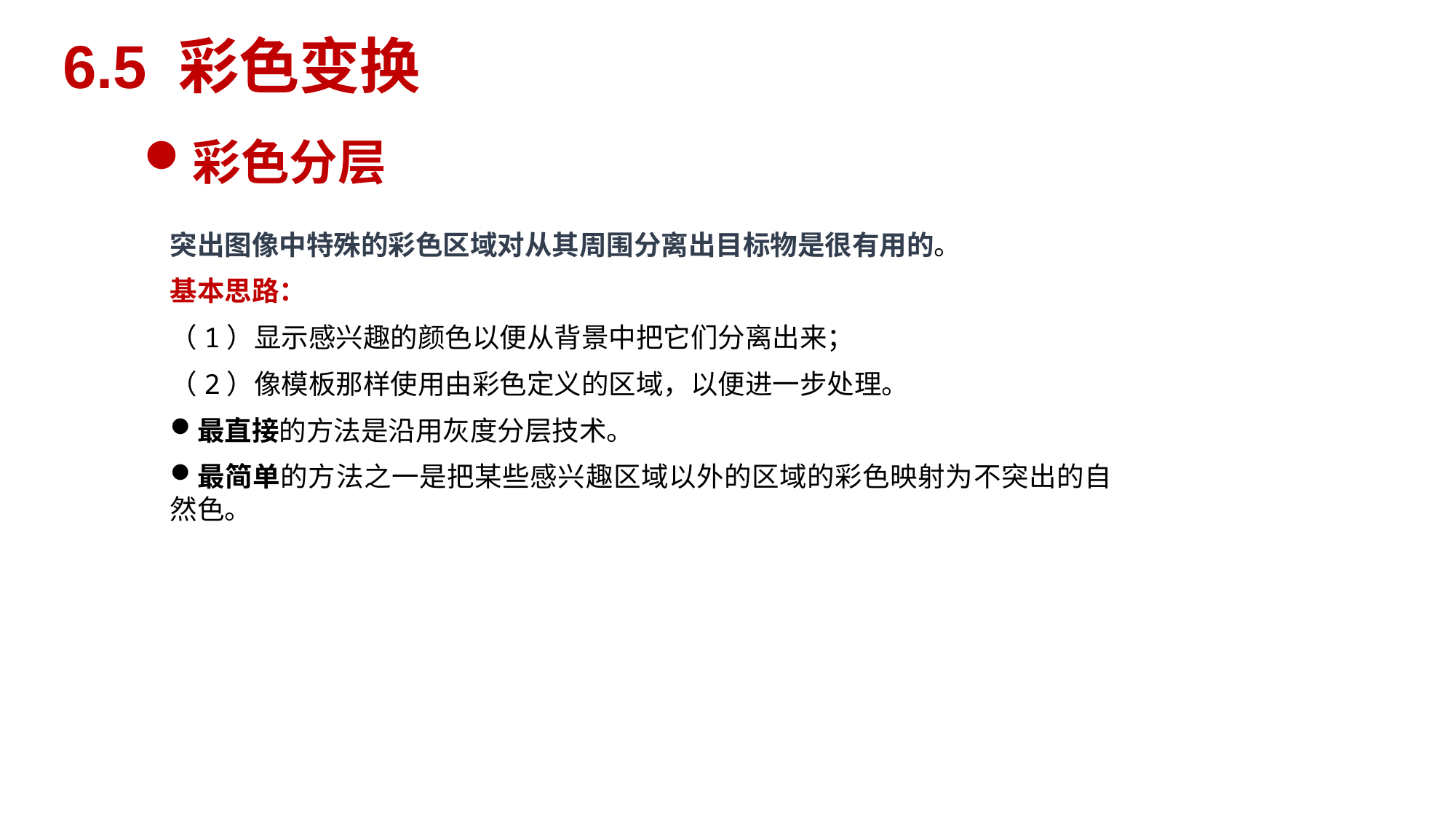

6.5 彩色变换
彩色分层
突出图像中特殊的彩色区域对从其周围分离出目标物是很有用的。
基本思路：
（1）显示感兴趣的颜色以便从背景中把它们分离出来；
（2）像模板那样使用由彩色定义的区域，以便进一步处理。
最直接的方法是沿用灰度分层技术。
最简单的方法之一是把某些感兴趣区域以外的区域的彩色映射为不突出的自然色。